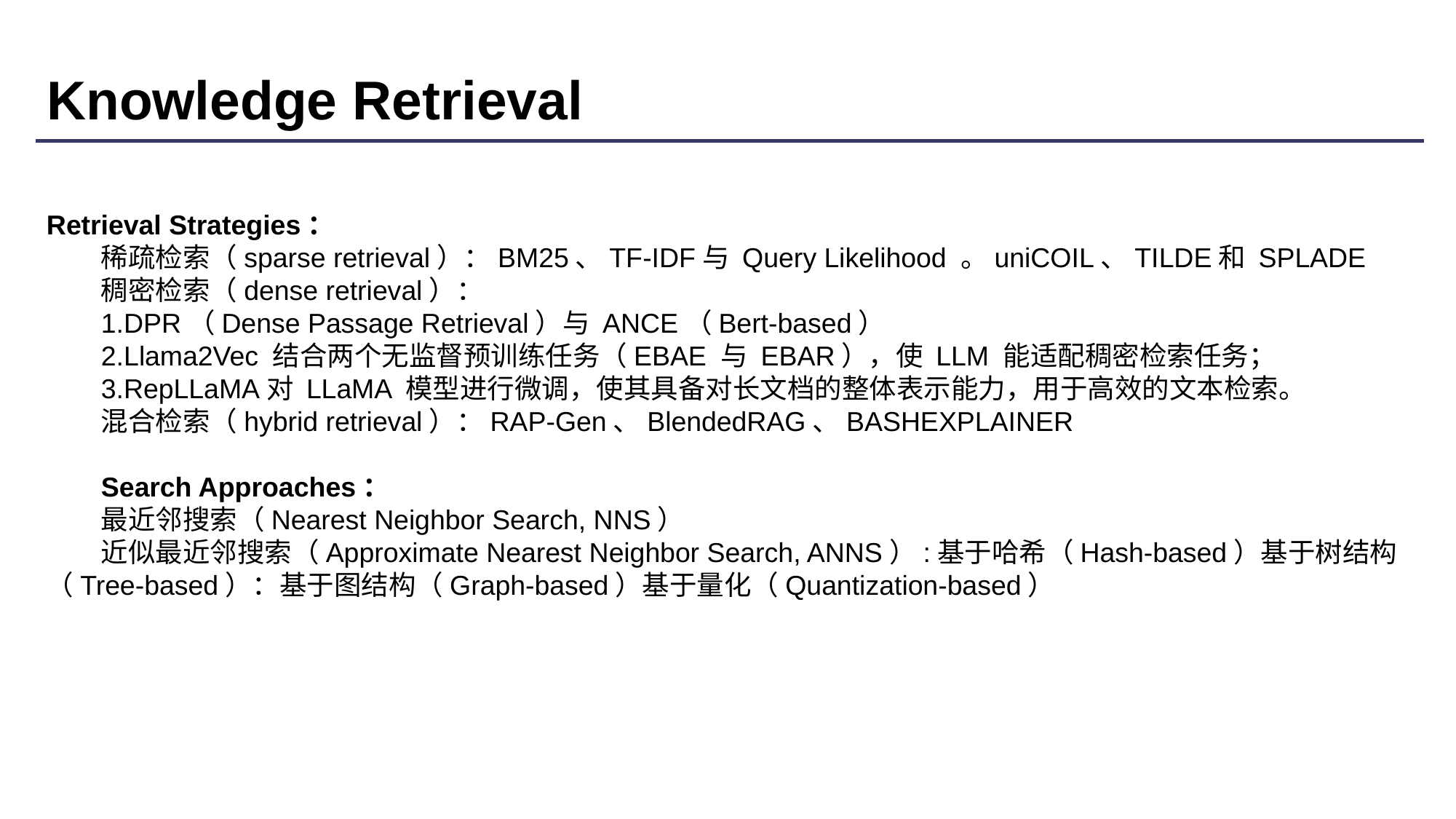

# Knowledge Retrieval
Retrieval Strategies：
稀疏检索（sparse retrieval）：BM25、TF-IDF与 Query Likelihood 。uniCOIL、TILDE和 SPLADE
稠密检索（dense retrieval）：
1.DPR（Dense Passage Retrieval）与 ANCE（Bert-based）
2.Llama2Vec 结合两个无监督预训练任务（EBAE 与 EBAR），使 LLM 能适配稠密检索任务；
3.RepLLaMA对 LLaMA 模型进行微调，使其具备对长文档的整体表示能力，用于高效的文本检索。
混合检索（hybrid retrieval）：RAP-Gen、BlendedRAG、BASHEXPLAINER

Search Approaches：
最近邻搜索（Nearest Neighbor Search, NNS）
近似最近邻搜索（Approximate Nearest Neighbor Search, ANNS）:基于哈希（Hash-based）基于树结构（Tree-based）：基于图结构（Graph-based）基于量化（Quantization-based）

14